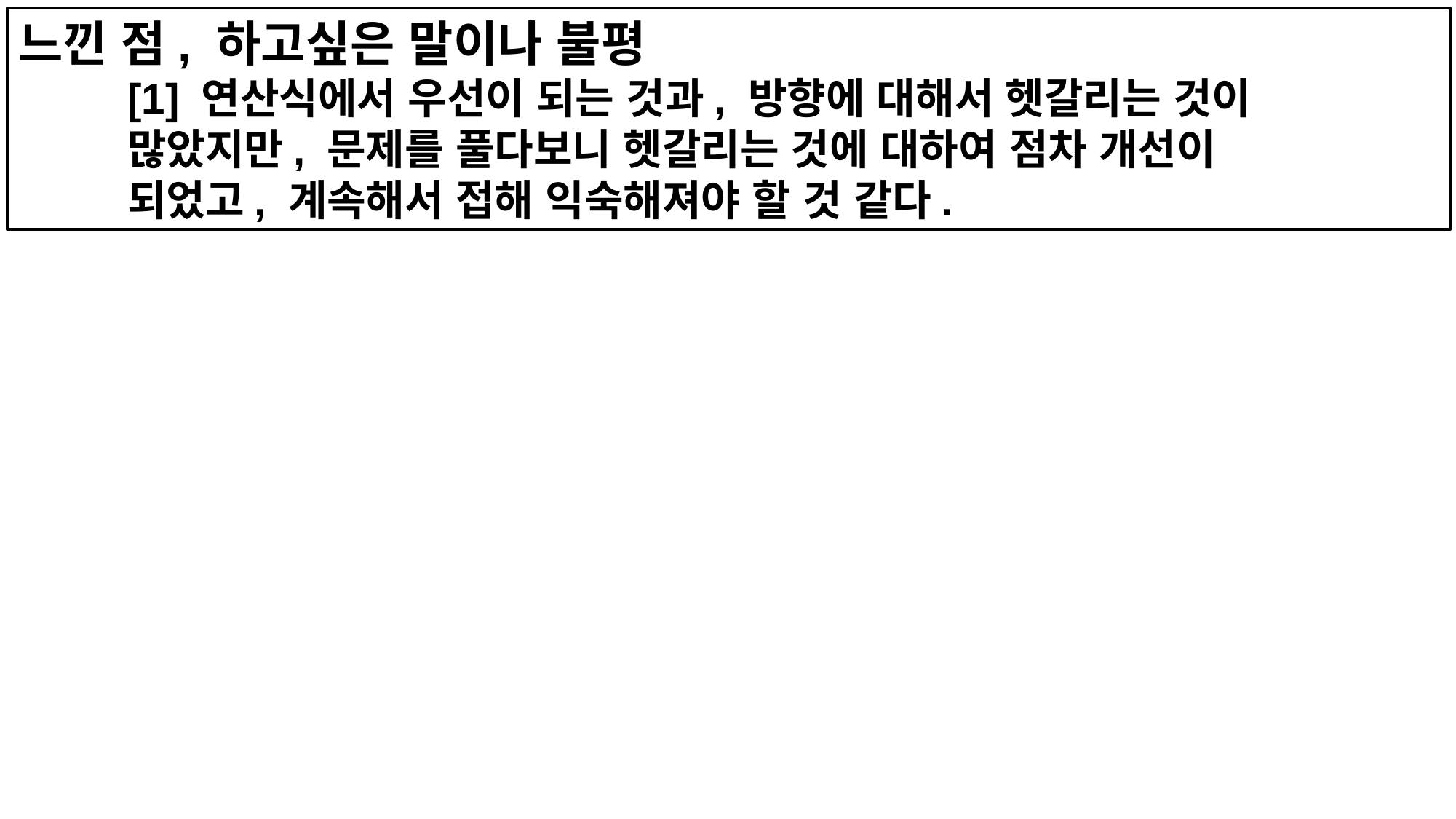

느낀 점, 하고싶은 말이나 불평
	[1] 연산식에서 우선이 되는 것과, 방향에 대해서 헷갈리는 것이
	많았지만, 문제를 풀다보니 헷갈리는 것에 대하여 점차 개선이
	되었고, 계속해서 접해 익숙해져야 할 것 같다.